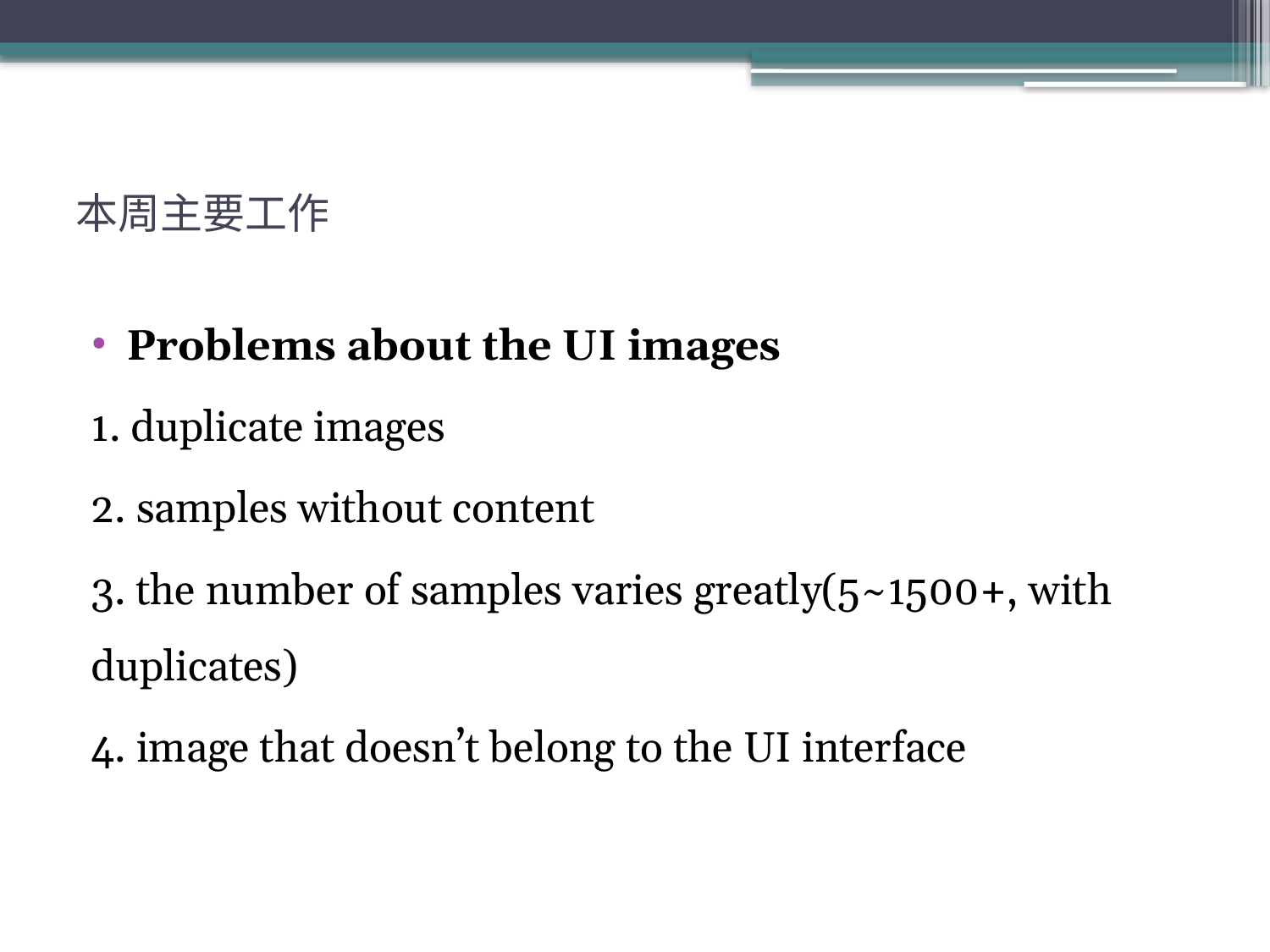

# 本周主要工作
Problems about the UI images
1. duplicate images
2. samples without content
3. the number of samples varies greatly(5~1500+, with duplicates)
4. image that doesn’t belong to the UI interface